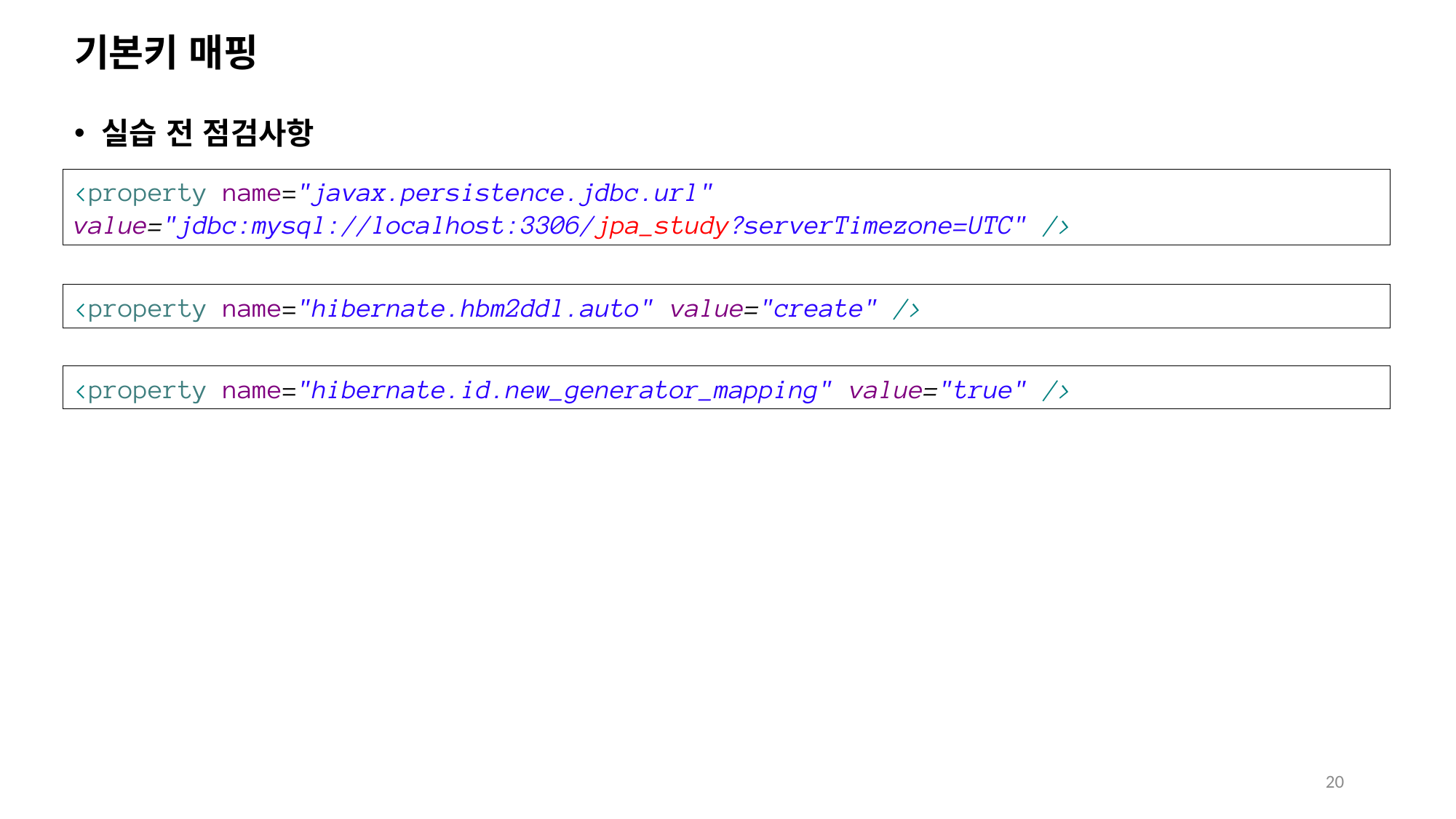

# 기본키 매핑
실습 전 점검사항
<property name="javax.persistence.jdbc.url" value="jdbc:mysql://localhost:3306/jpa_study?serverTimezone=UTC" />
<property name="hibernate.hbm2ddl.auto" value="create" />
<property name="hibernate.id.new_generator_mapping" value="true" />
20